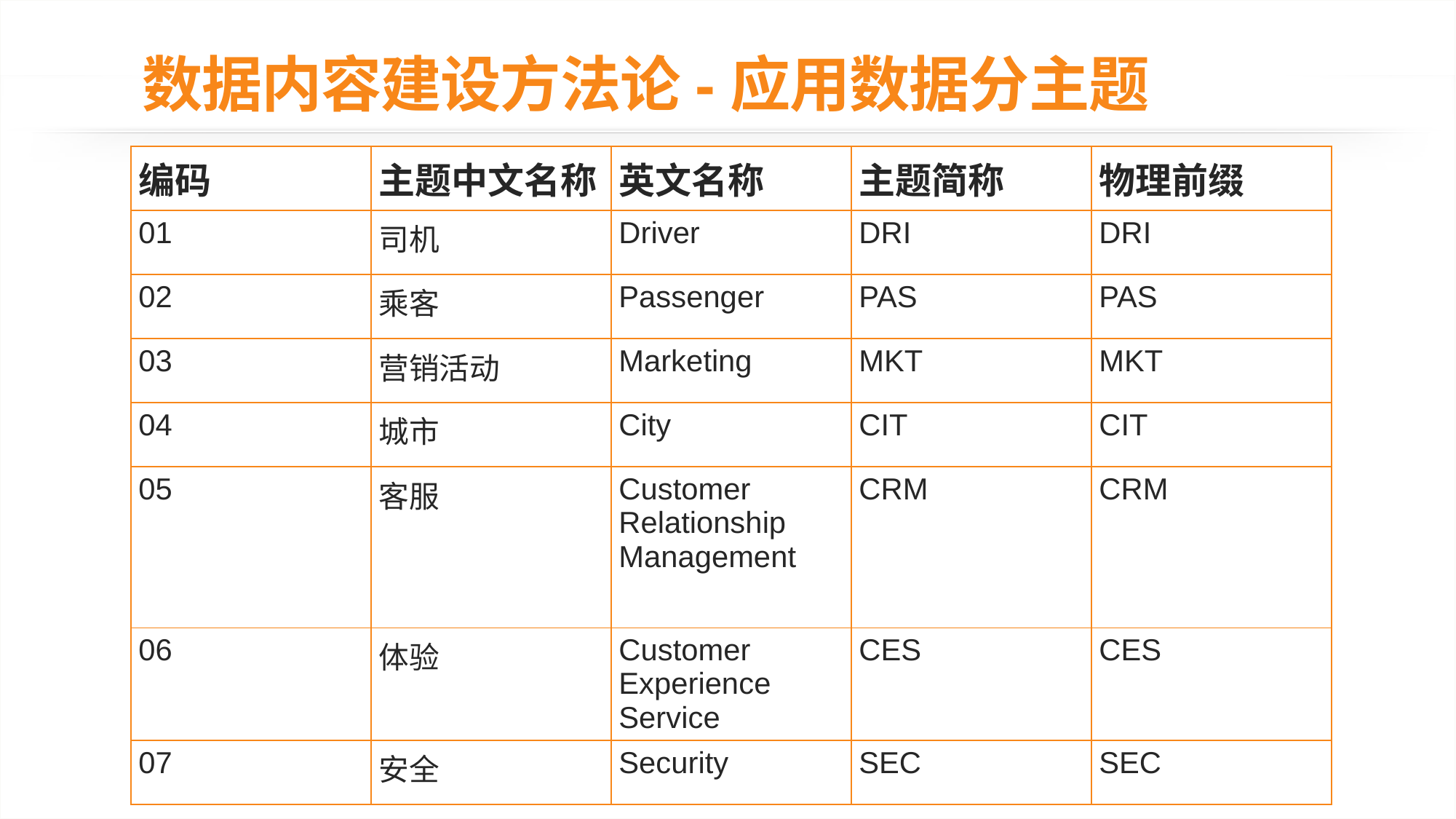

# 数据内容建设方法论-应用数据分主题
| 编码 | 主题中文名称 | 英文名称 | 主题简称 | 物理前缀 |
| --- | --- | --- | --- | --- |
| 01 | 司机 | Driver | DRI | DRI |
| 02 | 乘客 | Passenger | PAS | PAS |
| 03 | 营销活动 | Marketing | MKT | MKT |
| 04 | 城市 | City | CIT | CIT |
| 05 | 客服 | Customer Relationship Management | CRM | CRM |
| 06 | 体验 | Customer Experience Service | CES | CES |
| 07 | 安全 | Security | SEC | SEC |